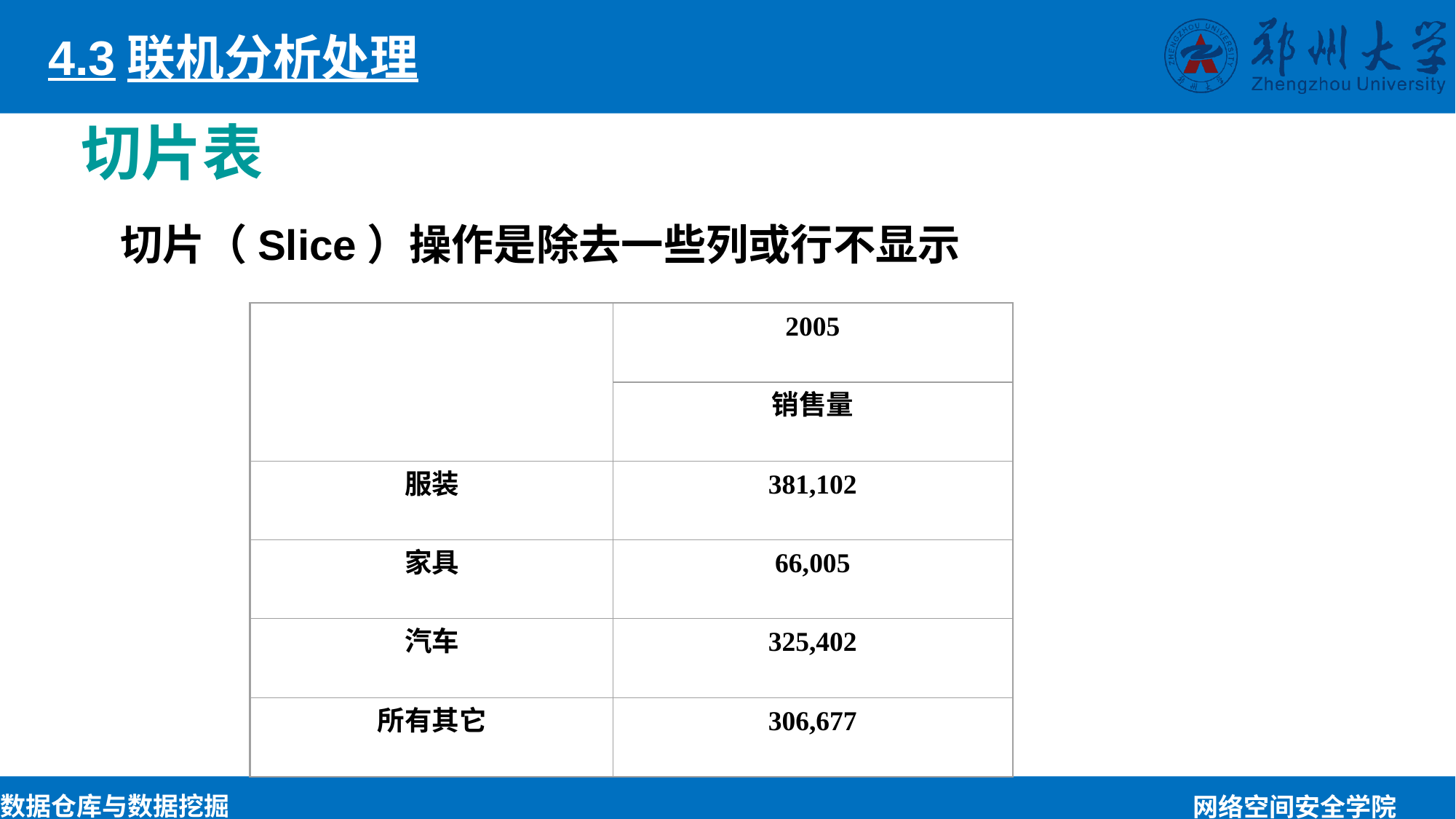

4.3联机分析处理
切片表
   切片（Slice）操作是除去一些列或行不显示

2005

销售量

服装

381,102

家具

66,005

汽车

325,402

所有其它

306,677